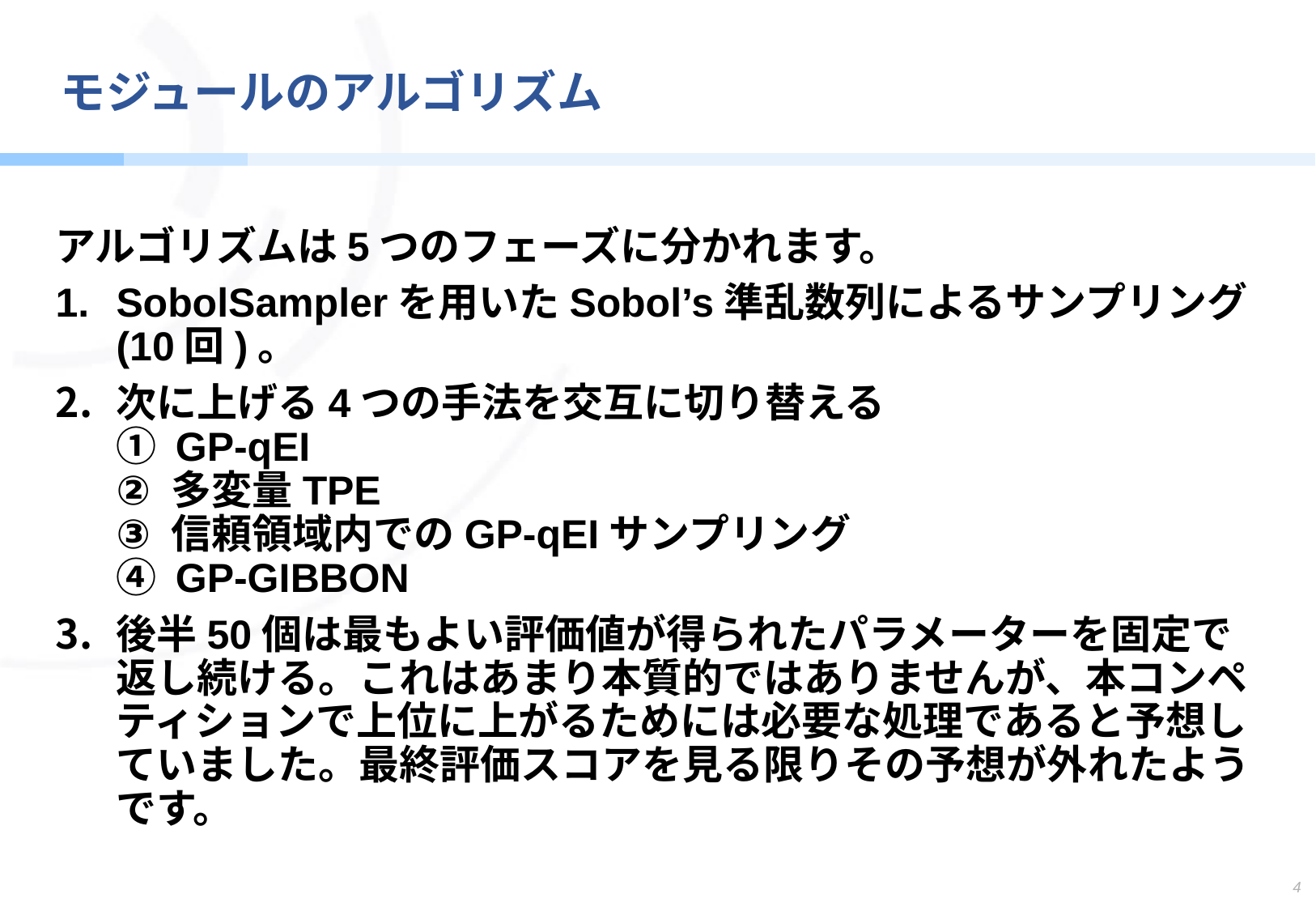

# モジュールのアルゴリズム
アルゴリズムは5つのフェーズに分かれます。
SobolSamplerを用いたSobol’s準乱数列によるサンプリング (10回)。
次に上げる4つの手法を交互に切り替える
① GP-qEI
② 多変量TPE
③ 信頼領域内でのGP-qEIサンプリング
④ GP-GIBBON
後半50個は最もよい評価値が得られたパラメーターを固定で返し続ける。これはあまり本質的ではありませんが、本コンペティションで上位に上がるためには必要な処理であると予想していました。最終評価スコアを見る限りその予想が外れたようです。
4